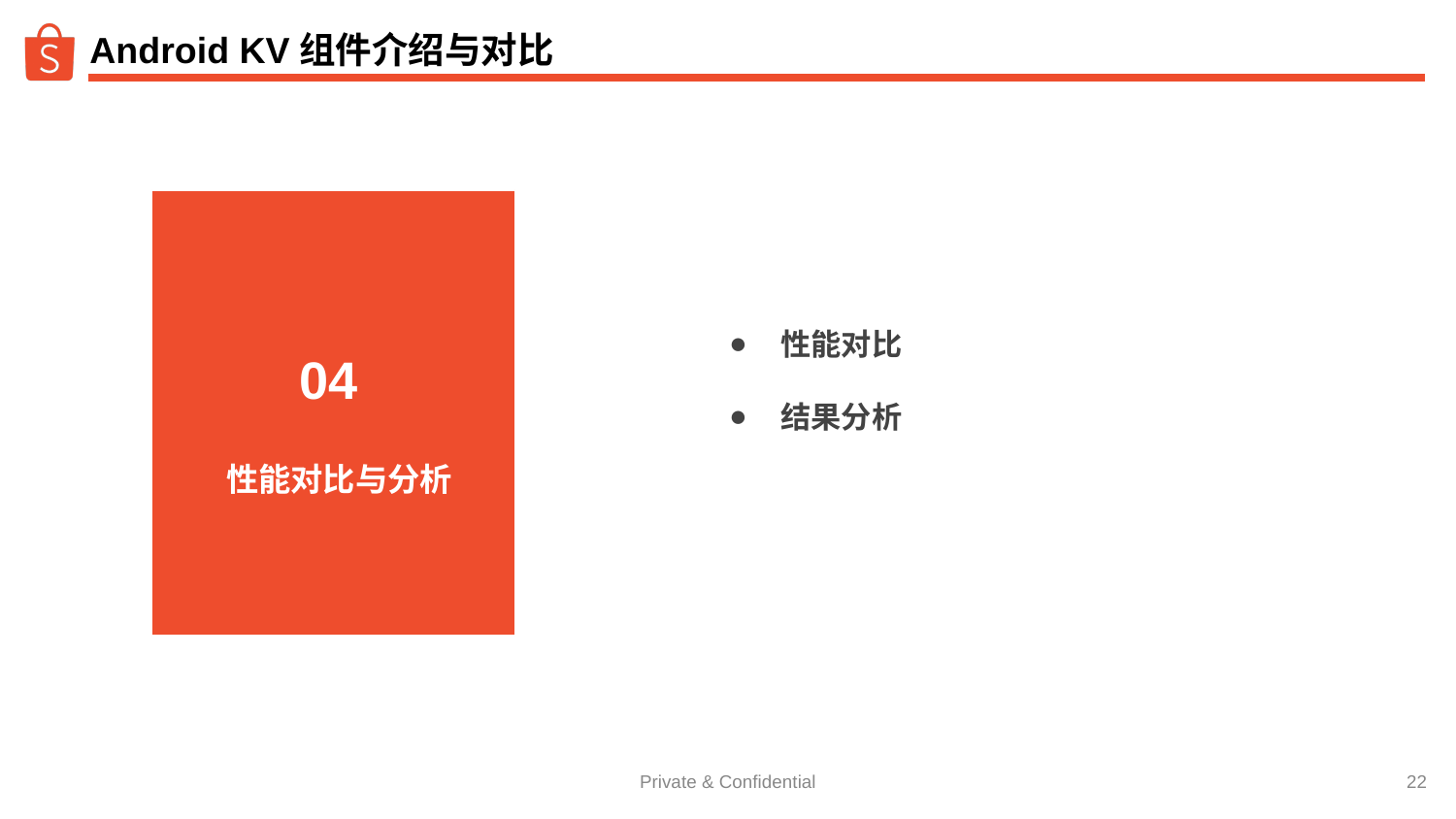

# Android KV组件介绍与对比

性能对比
结果分析
 04

简介
性能对比与分析
22